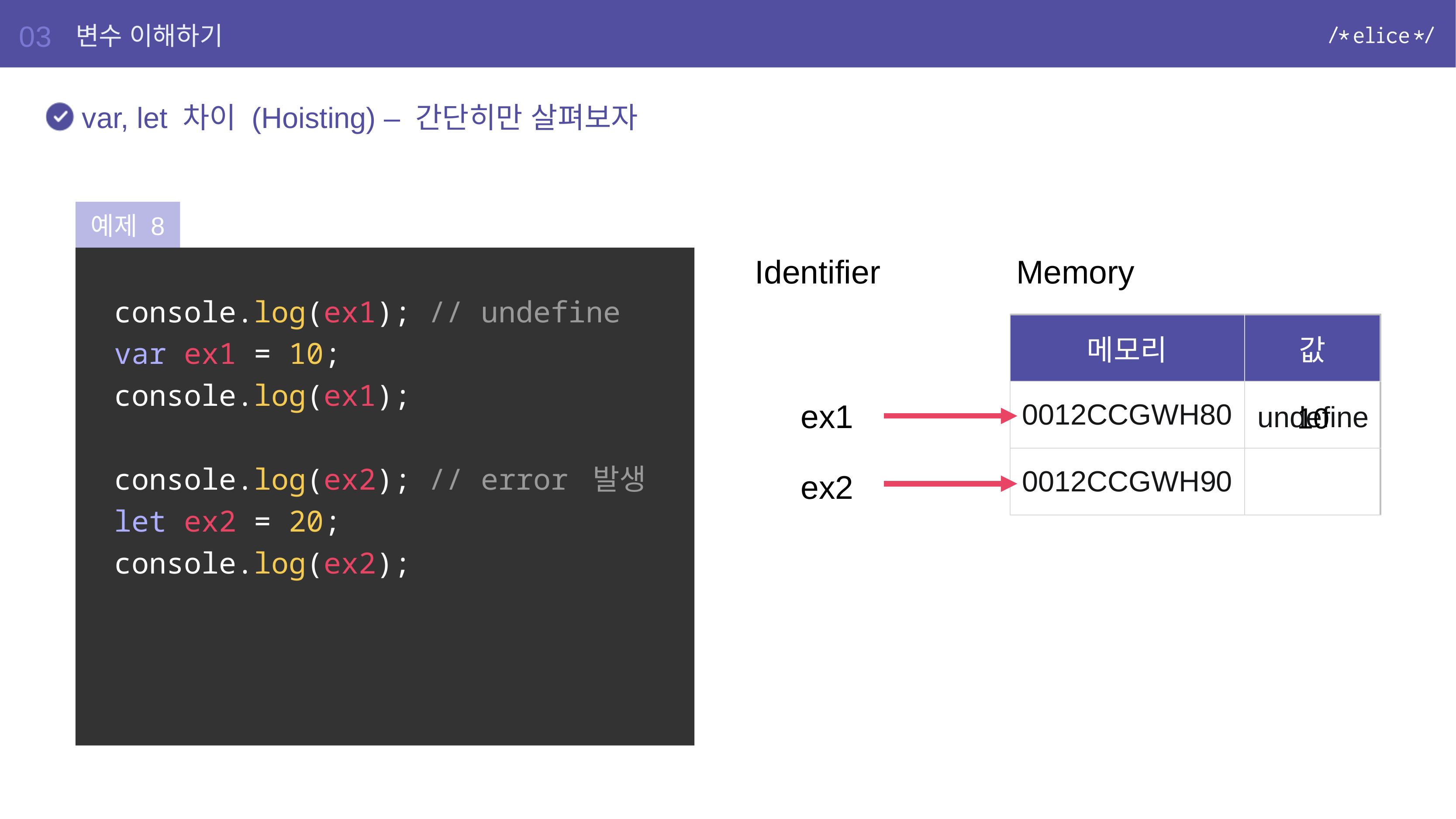

03
변수 이해하기
var, let 차이 (Hoisting) – 간단히만 살펴보자
예제 8
console.log(ex1); // undefine
var ex1 = 10;
console.log(ex1);

console.log(ex2); // error 발생
let ex2 = 20;
console.log(ex2);
Identifier
Memory
| 메모리 | 값 |
| --- | --- |
| 0012CCGWH80 |  |
| 0012CCGWH90 |  |
ex1
undefine
10
ex2